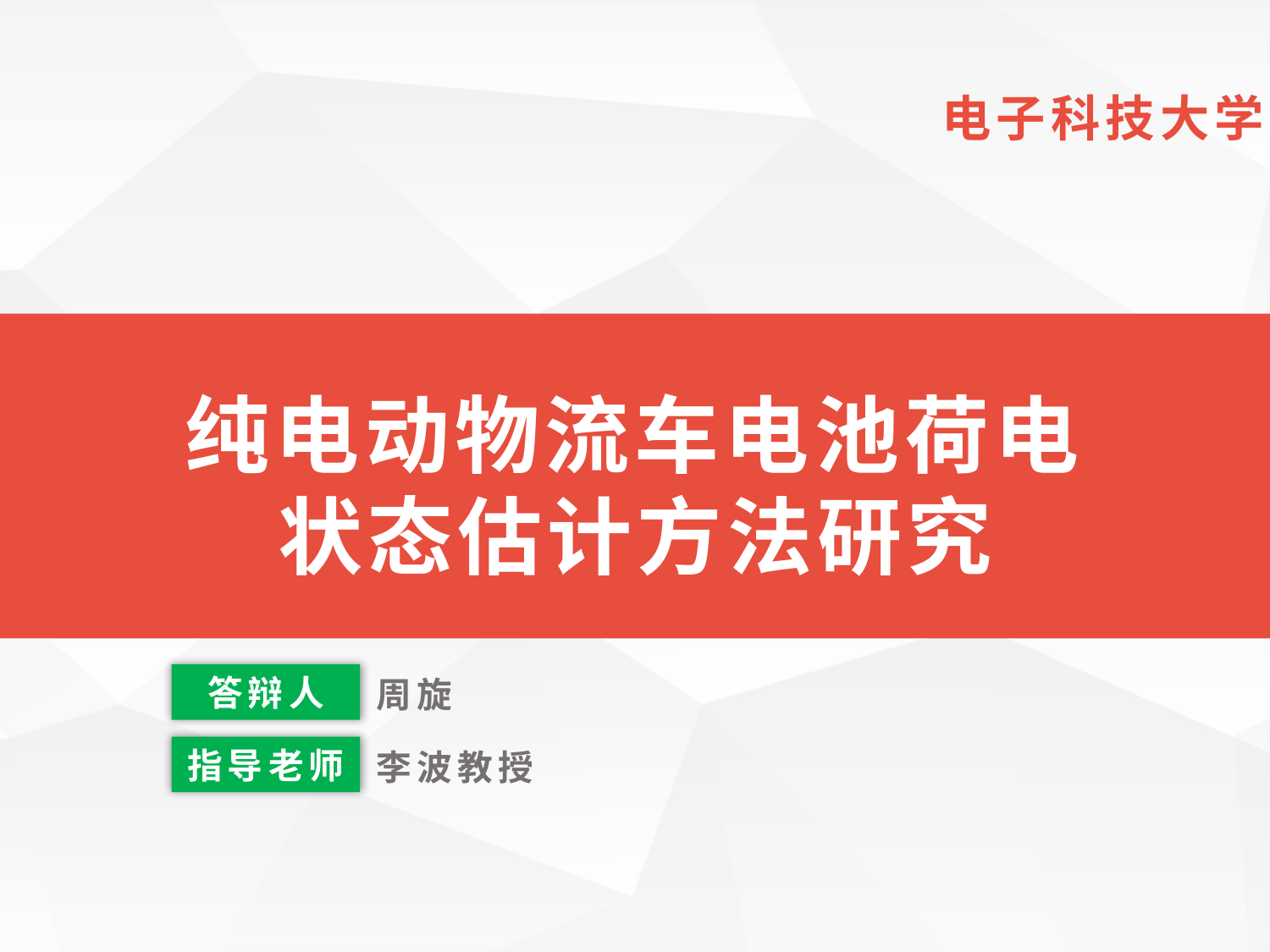

电子科技大学

纯电动物流车电池荷电状态估计方法研究
我们毕业啦
其实是答辩的标题地方
答辩人
周旋
指导老师
李波教授